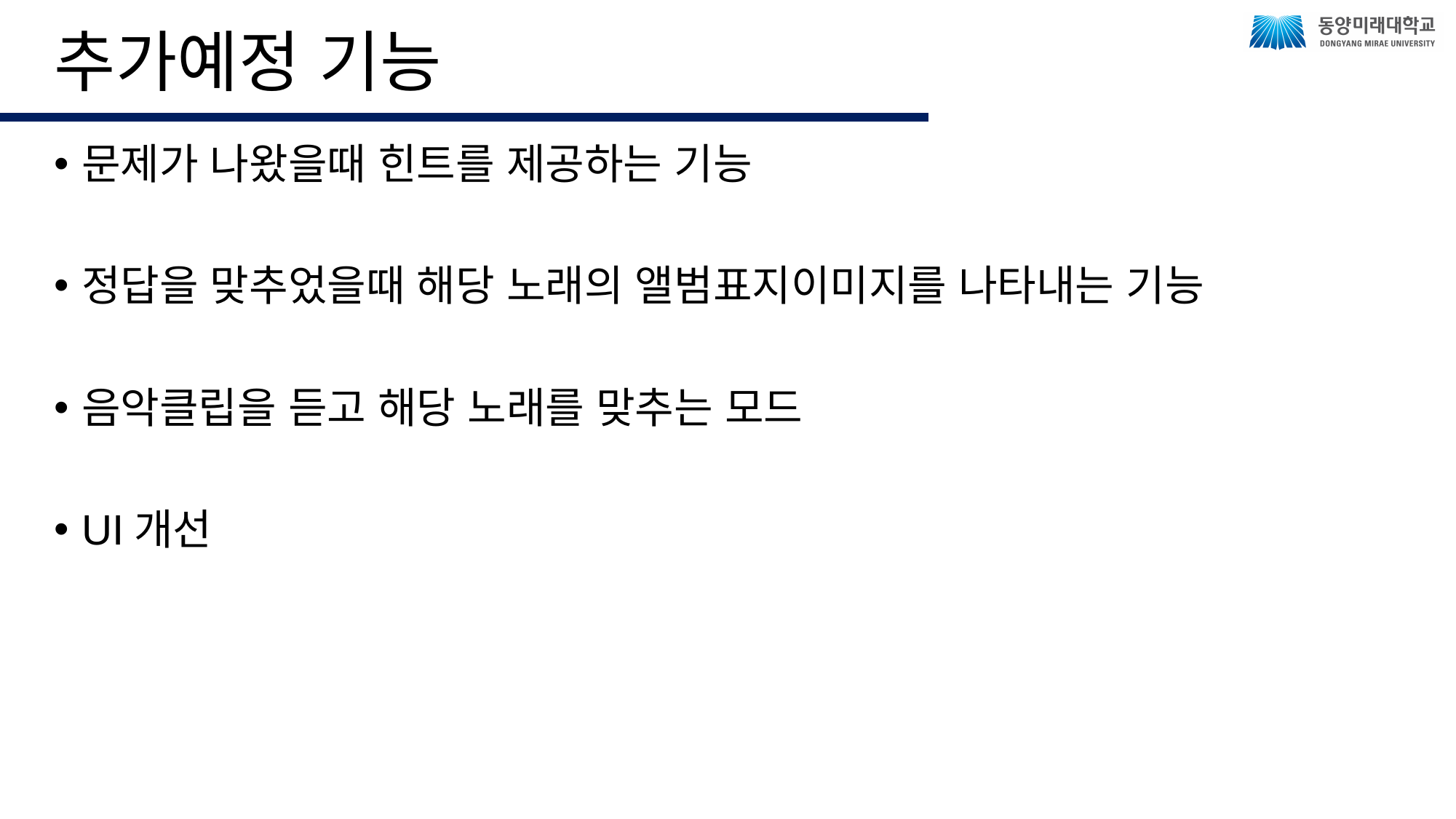

# 추가예정 기능
문제가 나왔을때 힌트를 제공하는 기능

정답을 맞추었을때 해당 노래의 앨범표지이미지를 나타내는 기능

음악클립을 듣고 해당 노래를 맞추는 모드

UI개선